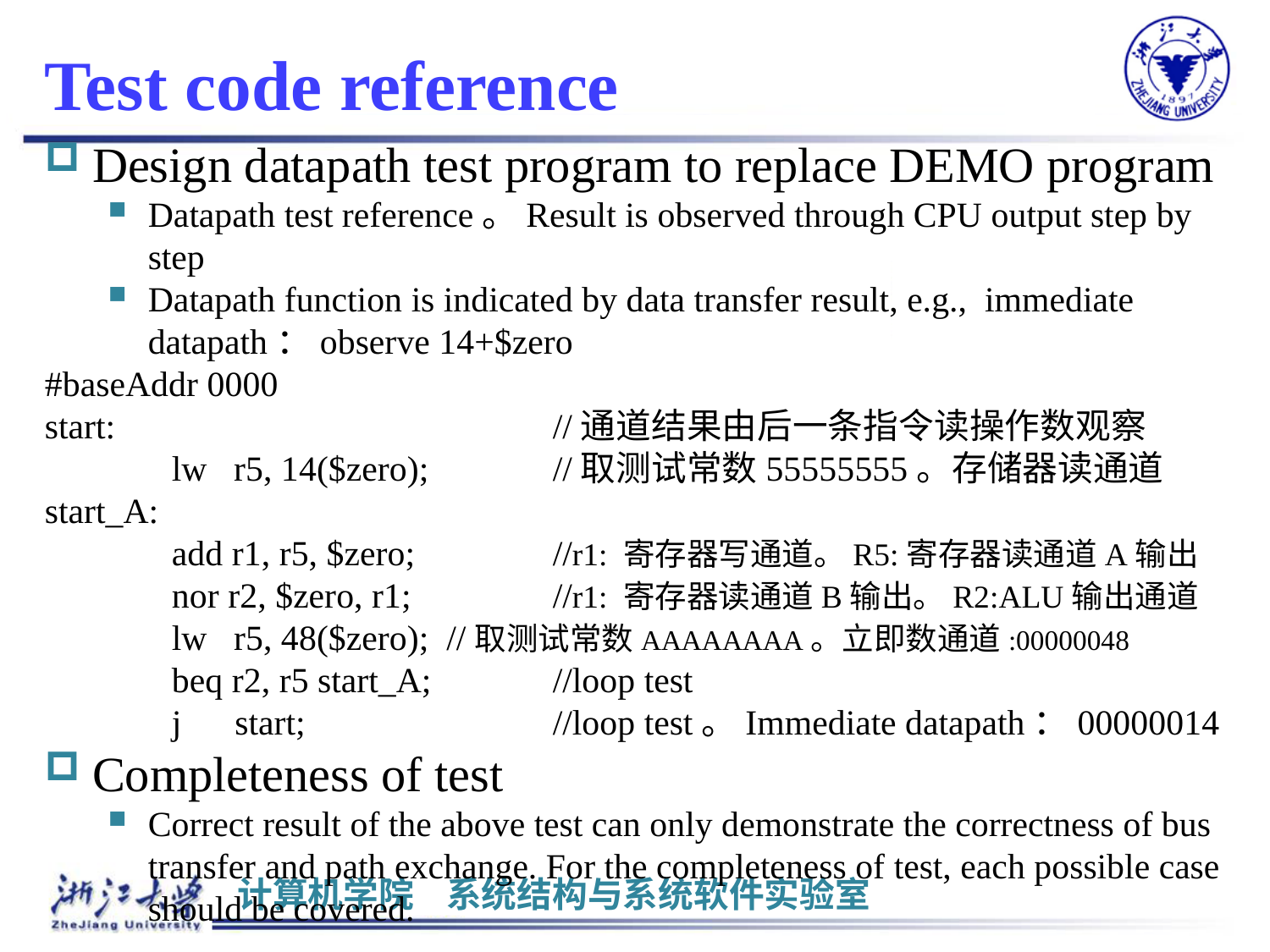

# Test code reference
Design datapath test program to replace DEMO program
Datapath test reference。Result is observed through CPU output step by step
Datapath function is indicated by data transfer result, e.g.,  immediate datapath：observe 14+$zero
#baseAddr 0000
start:				//通道结果由后一条指令读操作数观察
	lw   r5, 14($zero);	//取测试常数55555555。存储器读通道
start_A:
	add r1, r5, $zero; 		//r1: 寄存器写通道。R5:寄存器读通道A输出
	nor r2, $zero, r1; 		//r1: 寄存器读通道B输出。R2:ALU输出通道
	lw   r5, 48($zero);  //取测试常数AAAAAAAA。立即数通道:00000048
	beq r2, r5 start_A;	//loop test
	j      start; 		//loop test。Immediate datapath：00000014
Completeness of test
Correct result of the above test can only demonstrate the correctness of bus transfer and path exchange. For the completeness of test, each possible case should be covered.